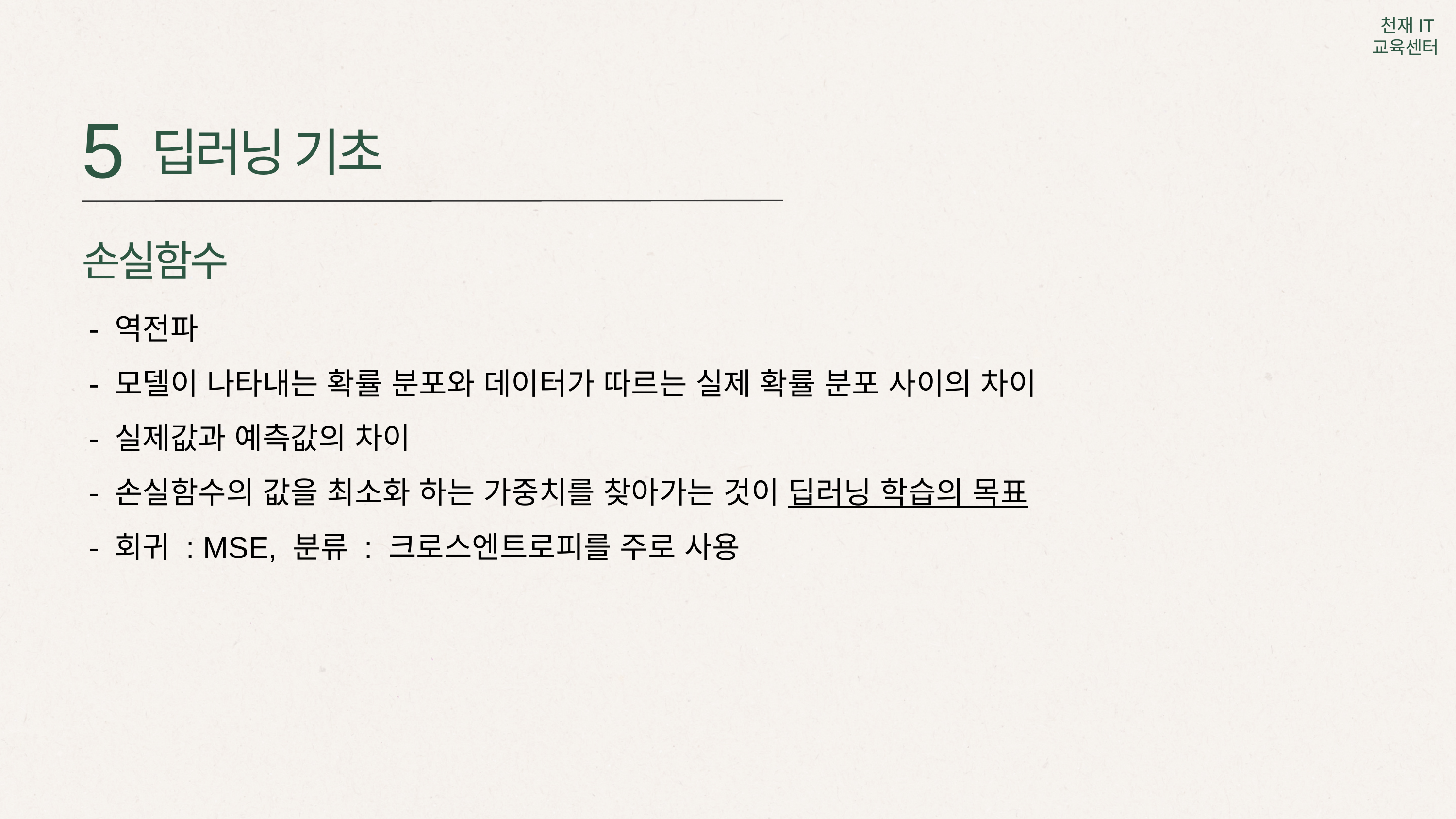

5
딥러닝 기초

손실함수
- 역전파
- 모델이 나타내는 확률 분포와 데이터가 따르는 실제 확률 분포 사이의 차이
- 실제값과 예측값의 차이
- 손실함수의 값을 최소화 하는 가중치를 찾아가는 것이 딥러닝 학습의 목표
- 회귀 : MSE, 분류 : 크로스엔트로피를 주로 사용